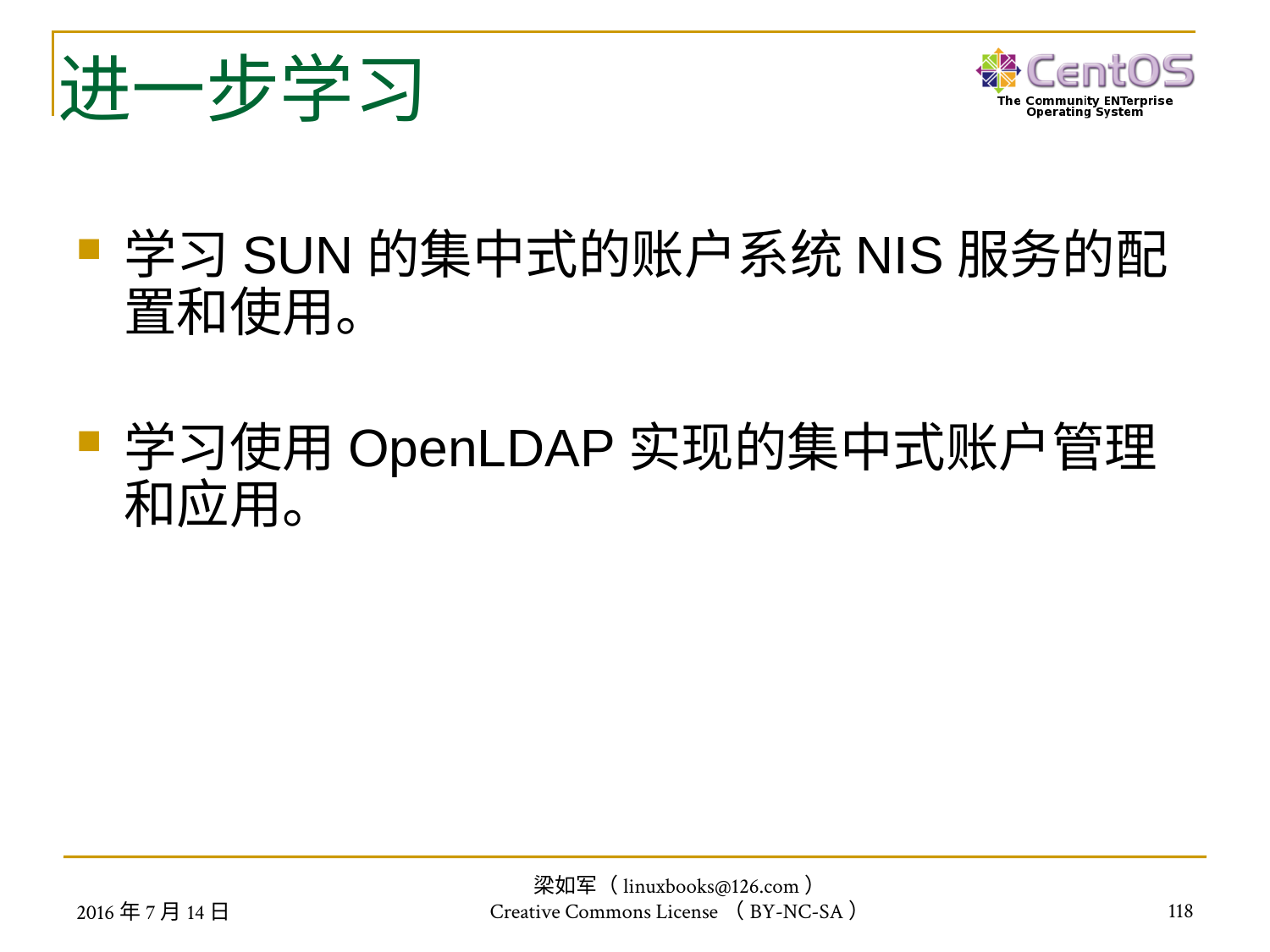

# 进一步学习
学习SUN的集中式的账户系统NIS服务的配置和使用。

学习使用OpenLDAP实现的集中式账户管理和应用。

梁如军（linuxbooks@126.com）
Creative Commons License（BY-NC-SA）
2016年7月14日
118